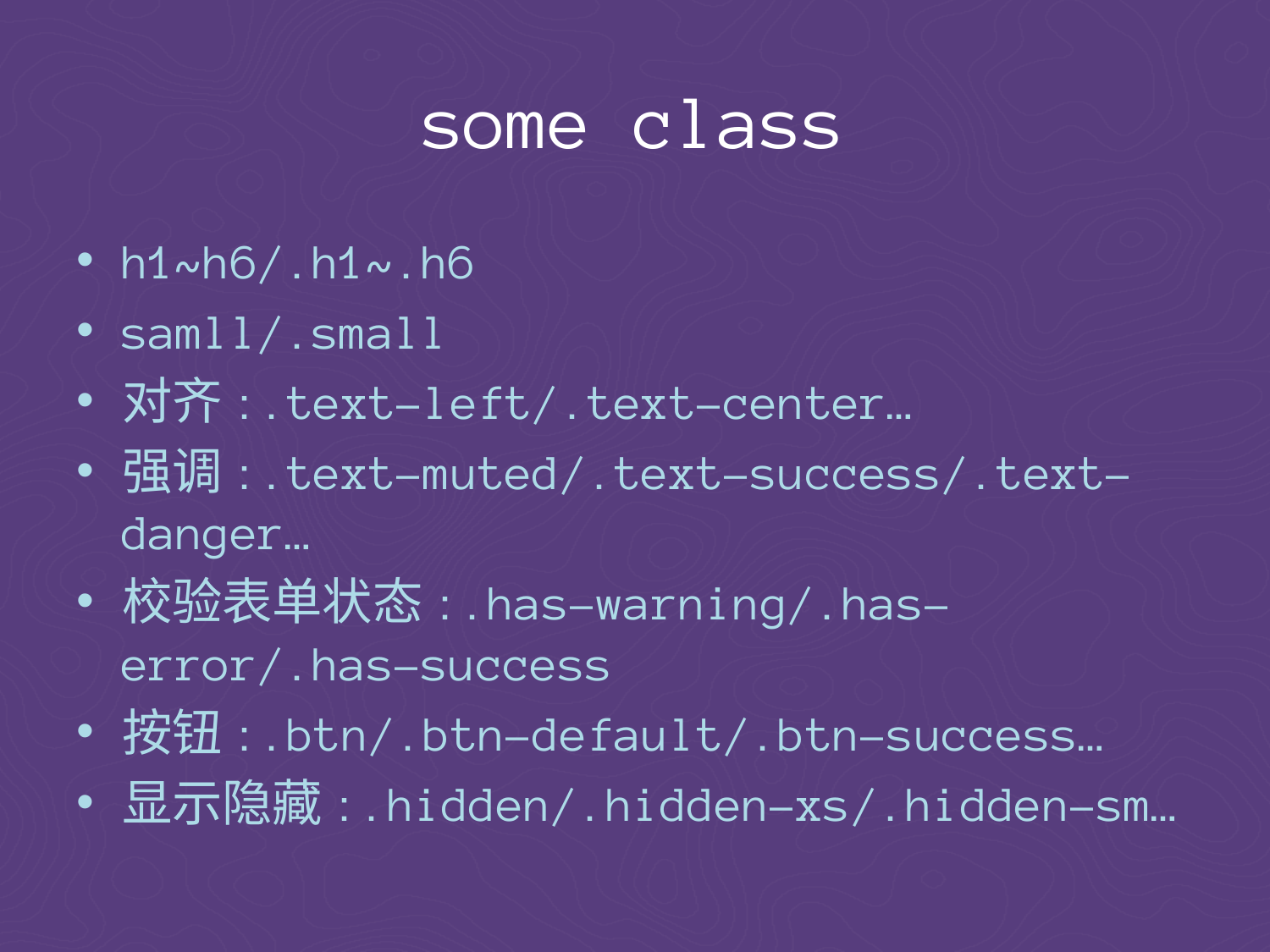

# some class
h1~h6/.h1~.h6
samll/.small
对齐:.text-left/.text-center…
强调:.text-muted/.text-success/.text-danger…
校验表单状态:.has-warning/.has-error/.has-success
按钮:.btn/.btn-default/.btn-success…
显示隐藏:.hidden/.hidden-xs/.hidden-sm…